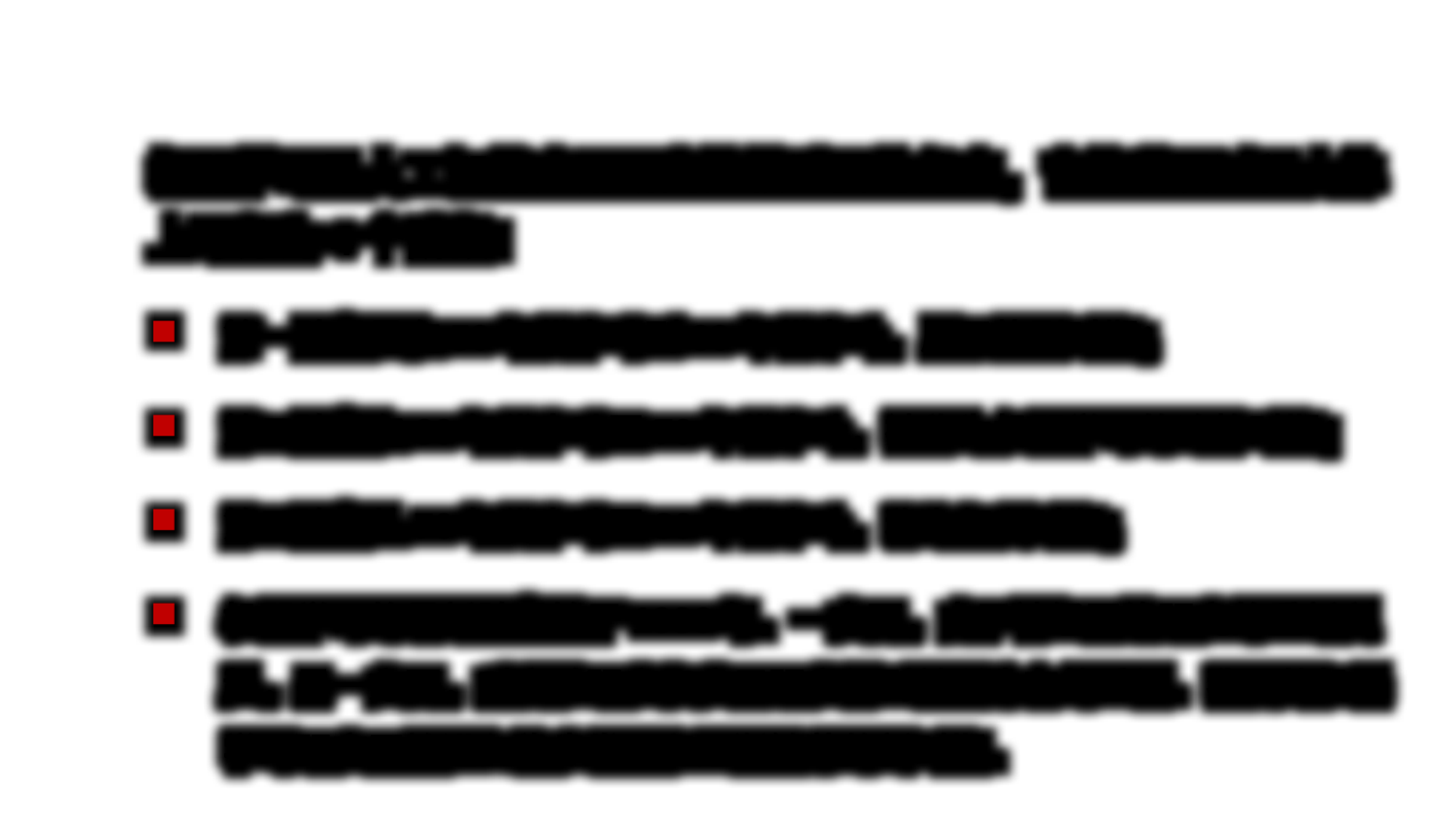

机器学习的发展历史
2
机器学习是人工智能应用研究比较重要的分支，它的发展过程大体上可分为4个阶段：
第一阶段是在50年代中叶到60年代中叶，属于热烈时期；
第二阶段在60年代中叶至70年代中叶，被称为机器学习的冷静时期；
第三阶段从70年代中叶至80年代中叶，称为复兴时期；
机器学习的最新阶段始于1986年。一方面，由于神经网络研究的重新兴起，另一方面，对实验研究和应用研究得到前所未有的重视。我国的机器学习研究开始进入稳步发展和逐渐繁荣的新时期。
9